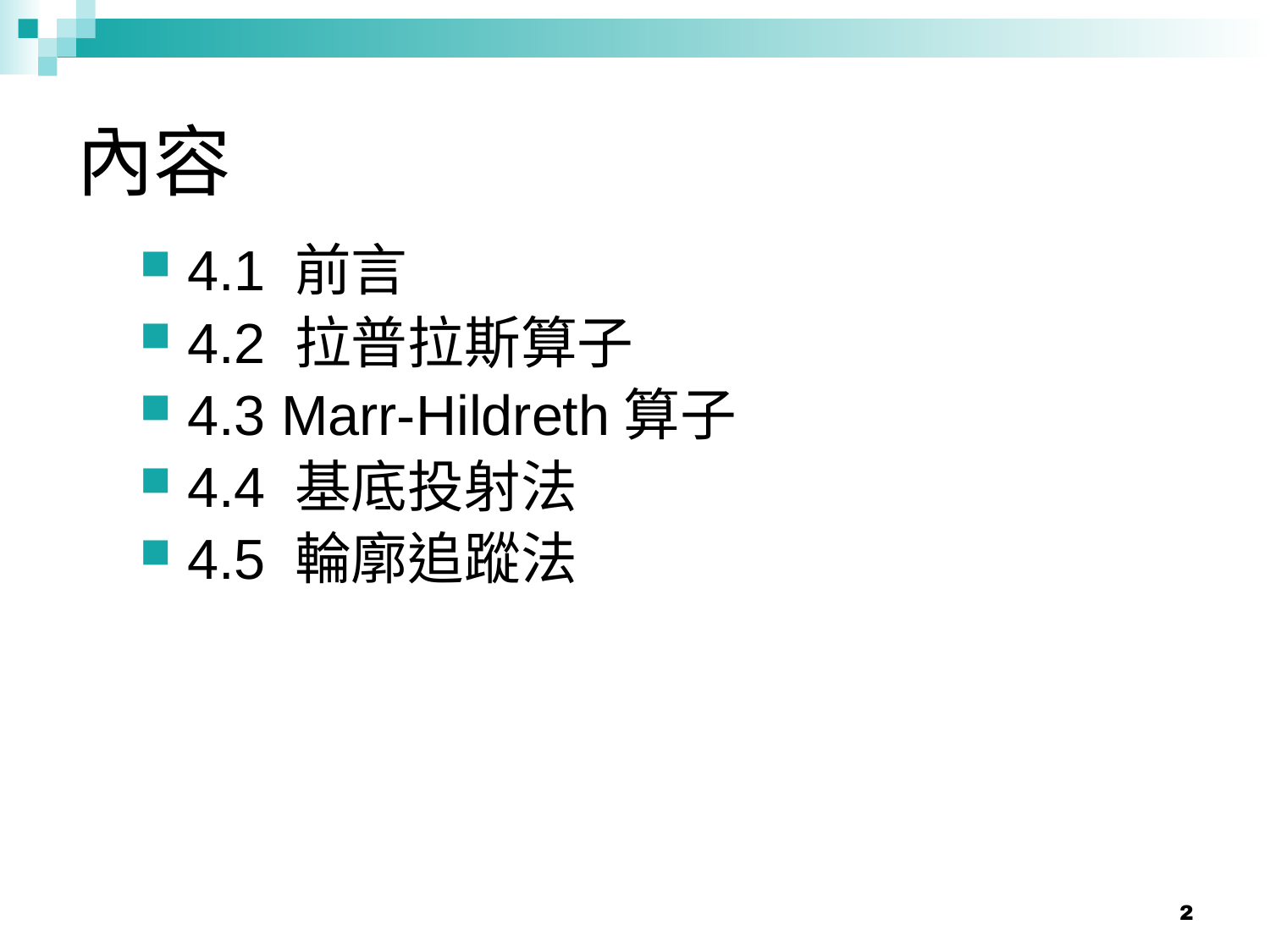

# 內容
4.1 前言
4.2 拉普拉斯算子
4.3 Marr-Hildreth算子
4.4 基底投射法
4.5 輪廓追蹤法
2